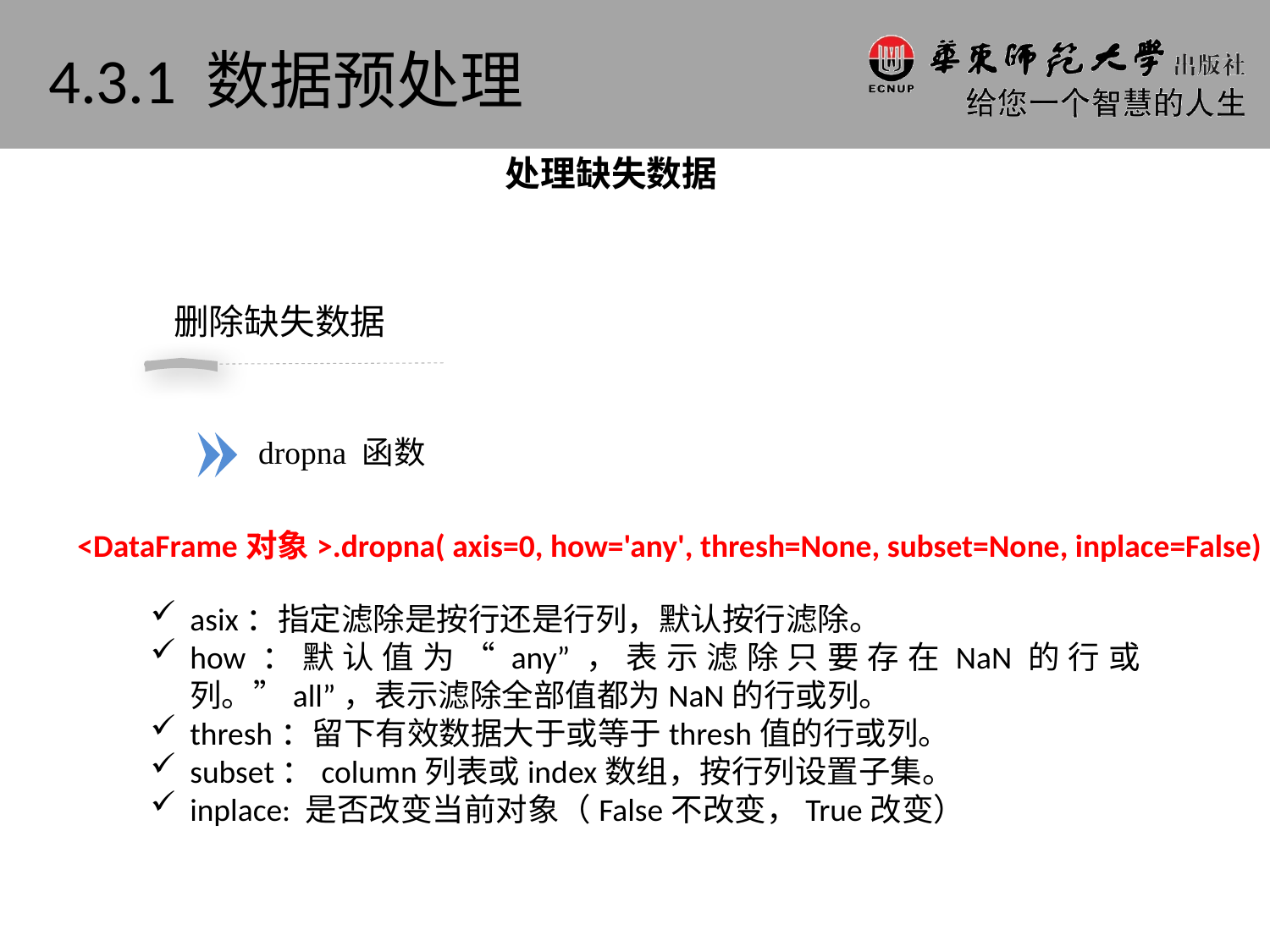

4.3.1 数据预处理
处理缺失数据

删除缺失数据

dropna 函数

<DataFrame对象>.dropna( axis=0, how='any', thresh=None, subset=None, inplace=False)
asix：指定滤除是按行还是行列，默认按行滤除。
how：默认值为“any”，表示滤除只要存在NaN的行或列。”all”，表示滤除全部值都为NaN的行或列。
thresh：留下有效数据大于或等于thresh值的行或列。
subset：column列表或index数组，按行列设置子集。
inplace: 是否改变当前对象（False不改变，True改变）